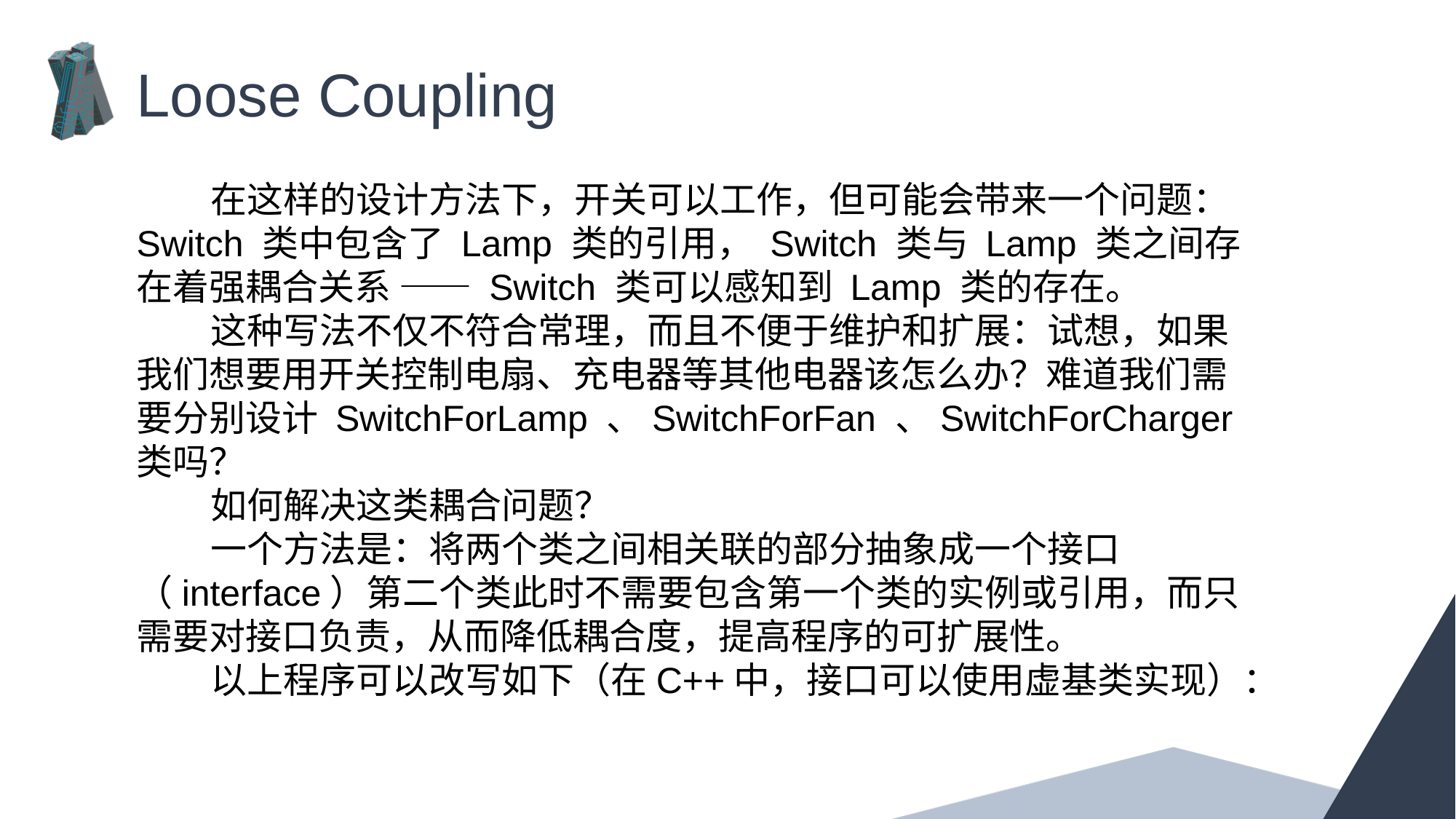

Loose Coupling
        在这样的设计方法下，开关可以工作，但可能会带来一个问题： Switch 类中包含了 Lamp 类的引用， Switch 类与 Lamp 类之间存在着强耦合关系 —— Switch 类可以感知到 Lamp 类的存在。
        这种写法不仅不符合常理，而且不便于维护和扩展：试想，如果我们想要用开关控制电扇、充电器等其他电器该怎么办？难道我们需要分别设计 SwitchForLamp 、SwitchForFan 、SwitchForCharger 类吗？
        如何解决这类耦合问题？
        一个方法是：将两个类之间相关联的部分抽象成一个接口（interface）第二个类此时不需要包含第一个类的实例或引用，而只需要对接口负责，从而降低耦合度，提高程序的可扩展性。
        以上程序可以改写如下（在C++中，接口可以使用虚基类实现）：